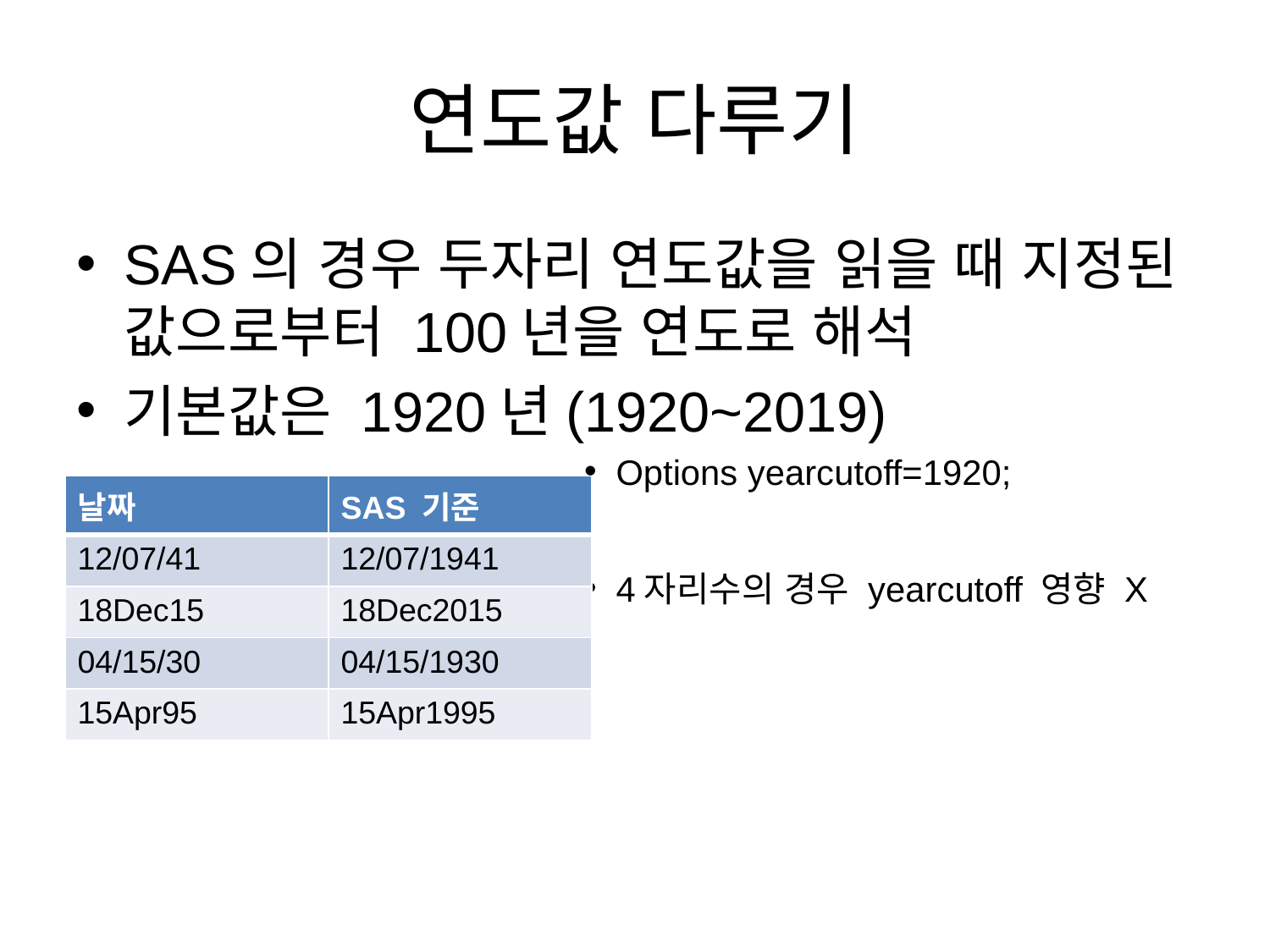

# 연도값 다루기
SAS의 경우 두자리 연도값을 읽을 때 지정된 값으로부터 100년을 연도로 해석
기본값은 1920년(1920~2019)
Options yearcutoff=1920;

4자리수의 경우 yearcutoff 영향 X

| 날짜 | SAS 기준 |
| --- | --- |
| 12/07/41 | 12/07/1941 |
| 18Dec15 | 18Dec2015 |
| 04/15/30 | 04/15/1930 |
| 15Apr95 | 15Apr1995 |